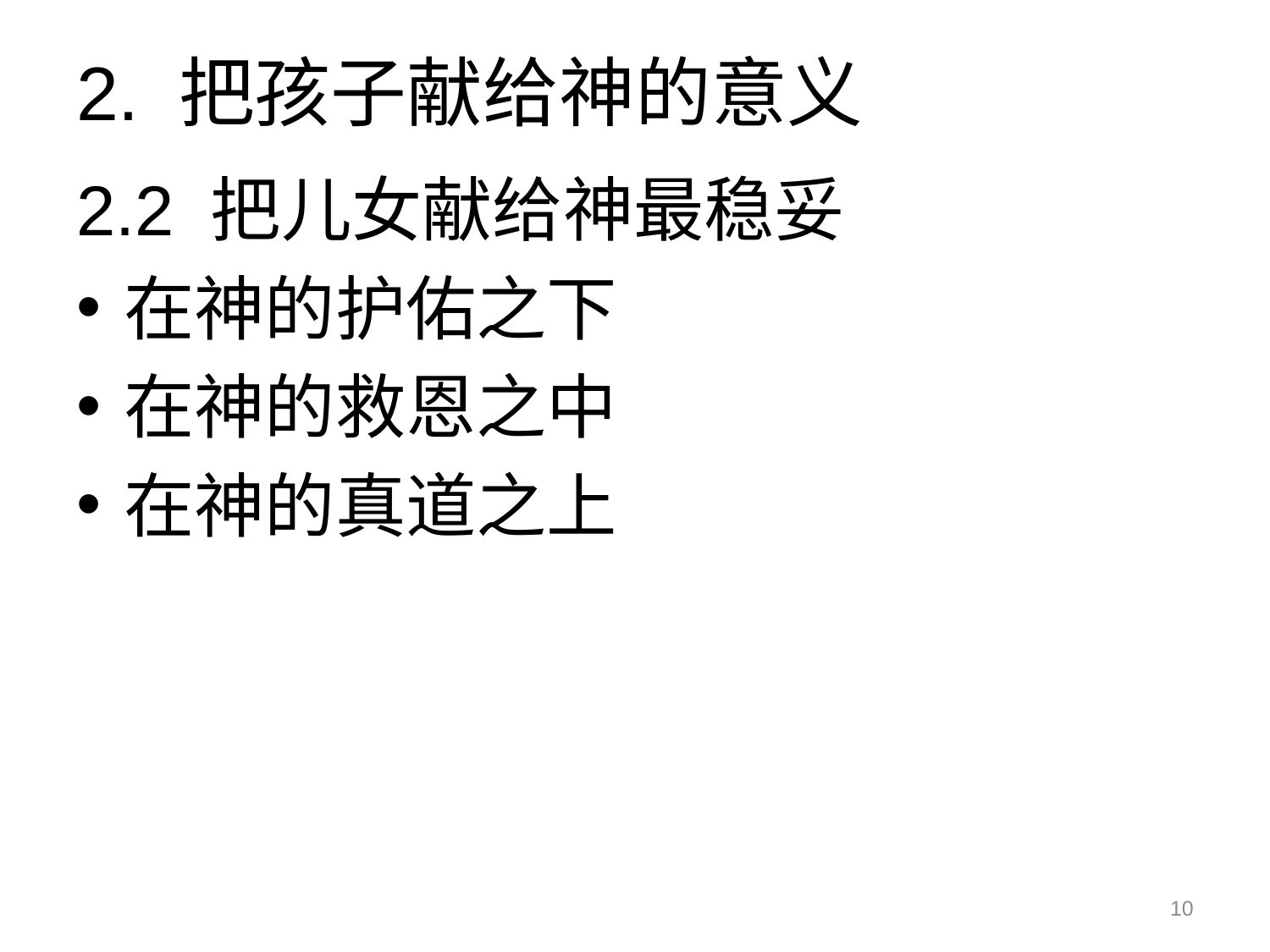

# 2. 把孩子献给神的意义
2.2 把儿女献给神最稳妥
在神的护佑之下
在神的救恩之中
在神的真道之上
10